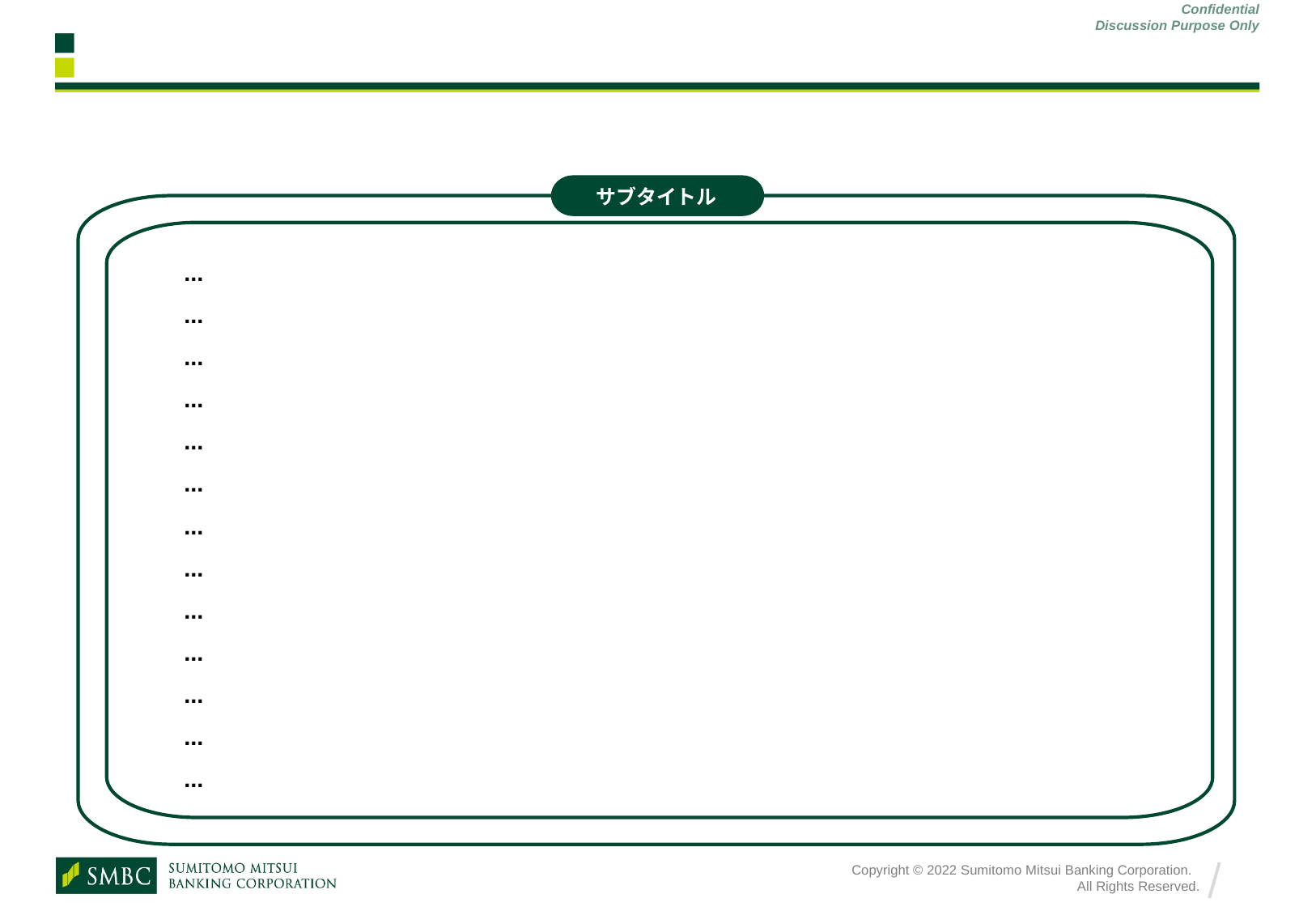

#

サブタイトル

...
...
...
...
...
...
...
...
...
...
...
...
...